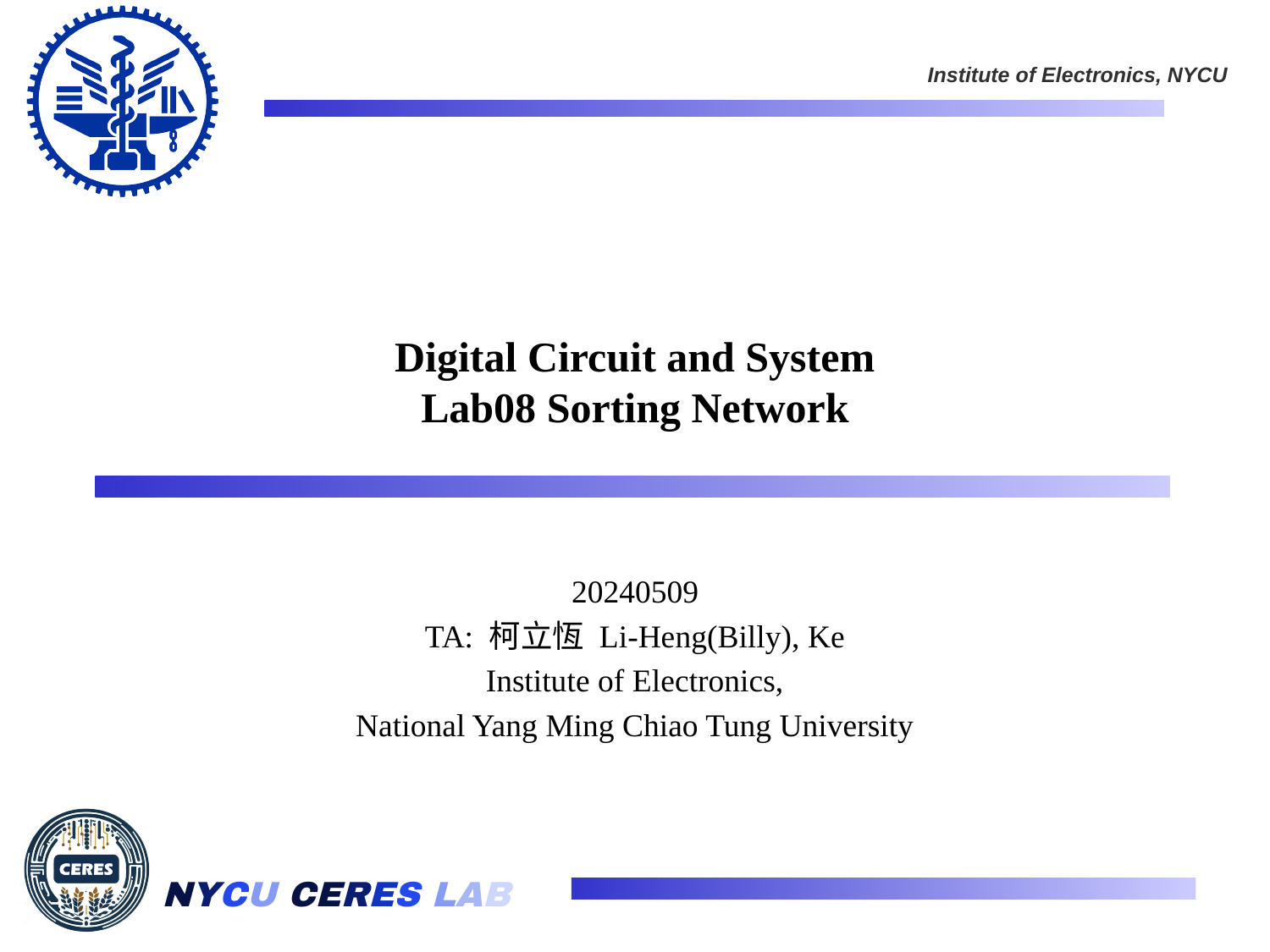

# Digital Circuit and System Lab08 Sorting Network
20240509
TA: 柯立恆 Li-Heng(Billy), Ke
Institute of Electronics,
National Yang Ming Chiao Tung University